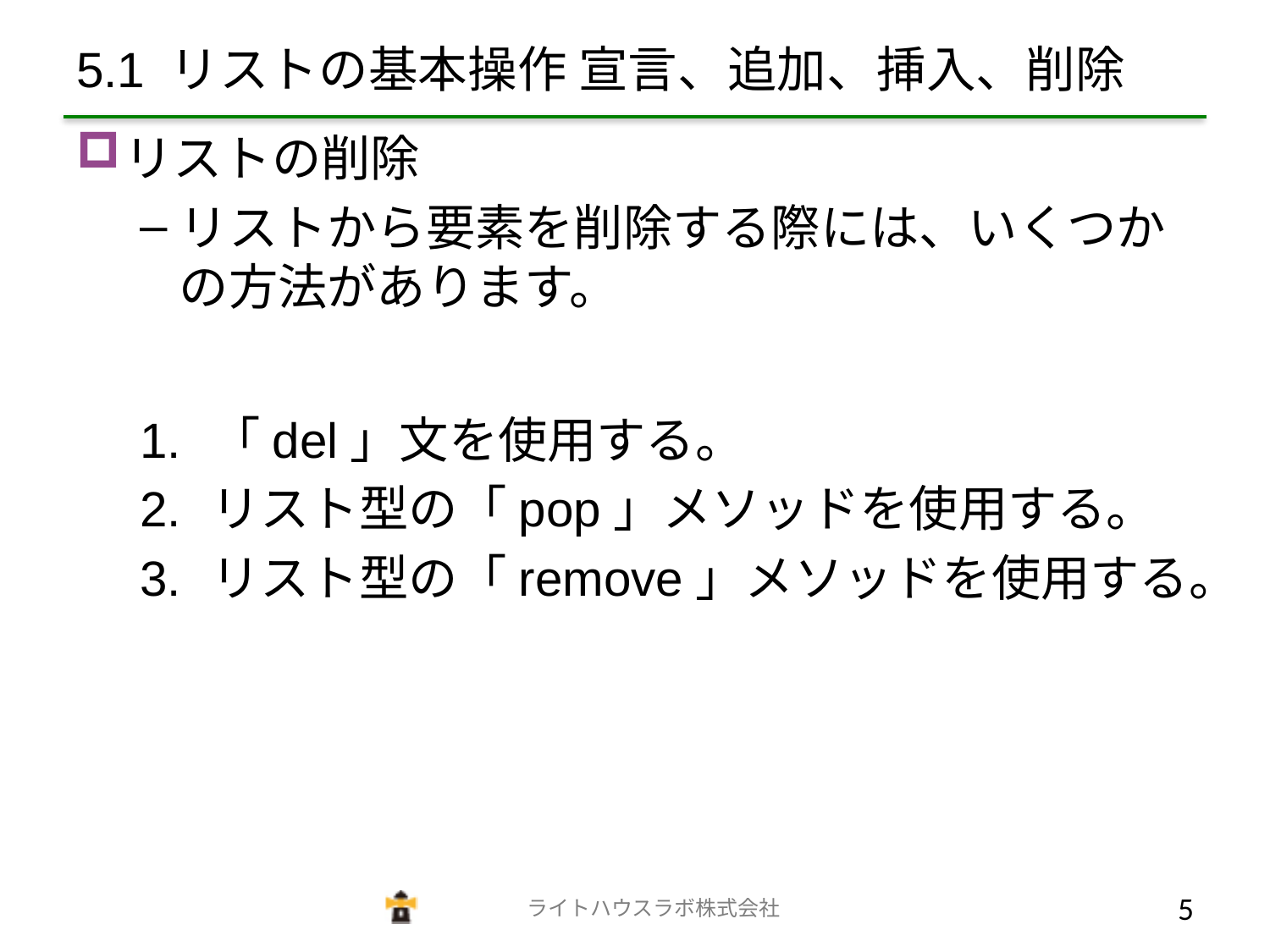

# 5.1 リストの基本操作 宣言、追加、挿入、削除
リストの削除
リストから要素を削除する際には、いくつかの方法があります。

「del」文を使用する。
リスト型の「pop」メソッドを使用する。
リスト型の「remove」メソッドを使用する。
　　　　　　　　　　　　　ライトハウスラボ株式会社
5